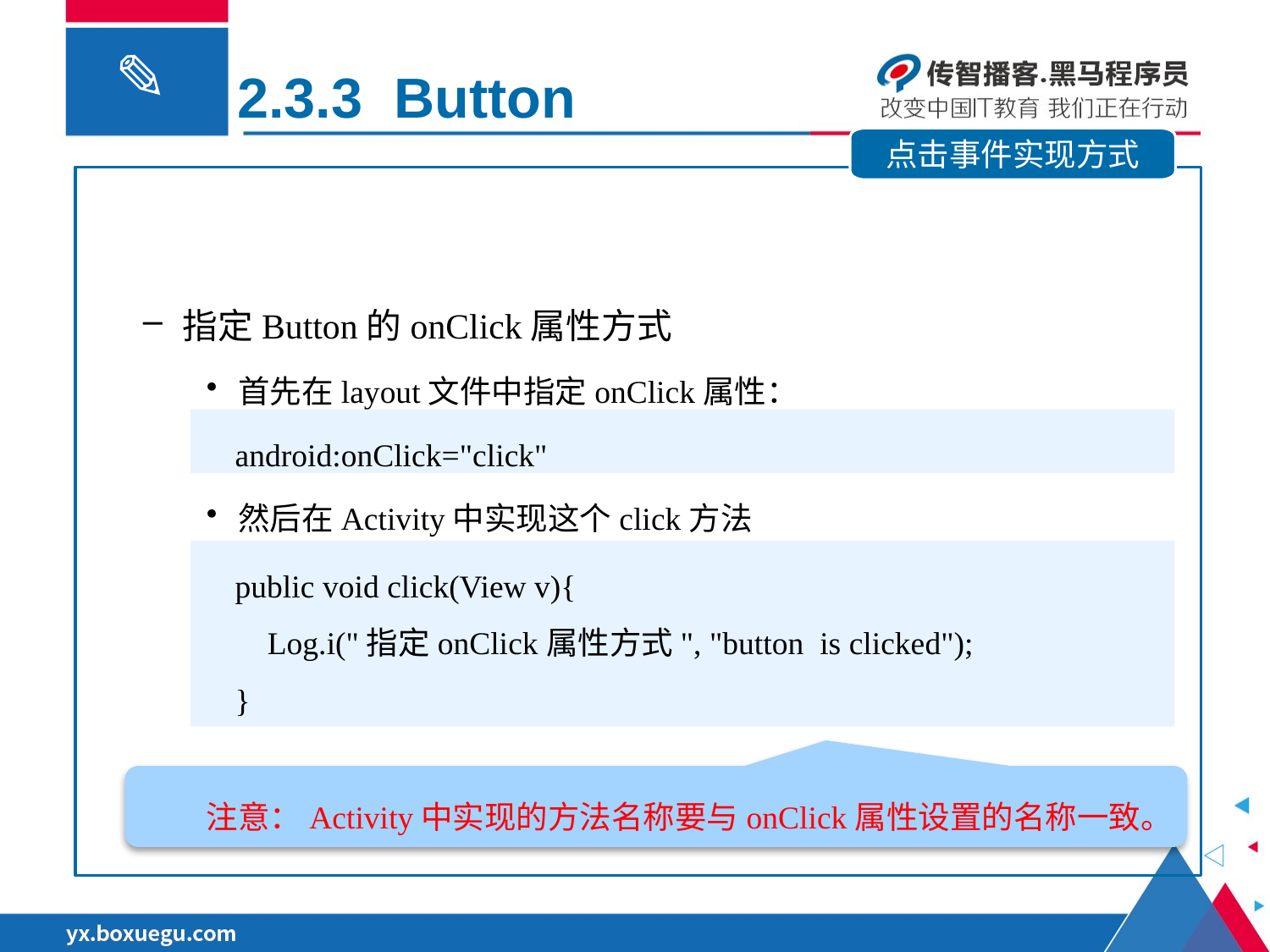

2.3.3  Button

点击事件实现方式

指定Button的onClick属性方式
首先在layout文件中指定onClick属性：

然后在Activity中实现这个click方法

    android:onClick="click"
    public void click(View v){
        Log.i("指定onClick属性方式", "button  is clicked");
    }
        注意：Activity中实现的方法名称要与onClick属性设置的名称一致。